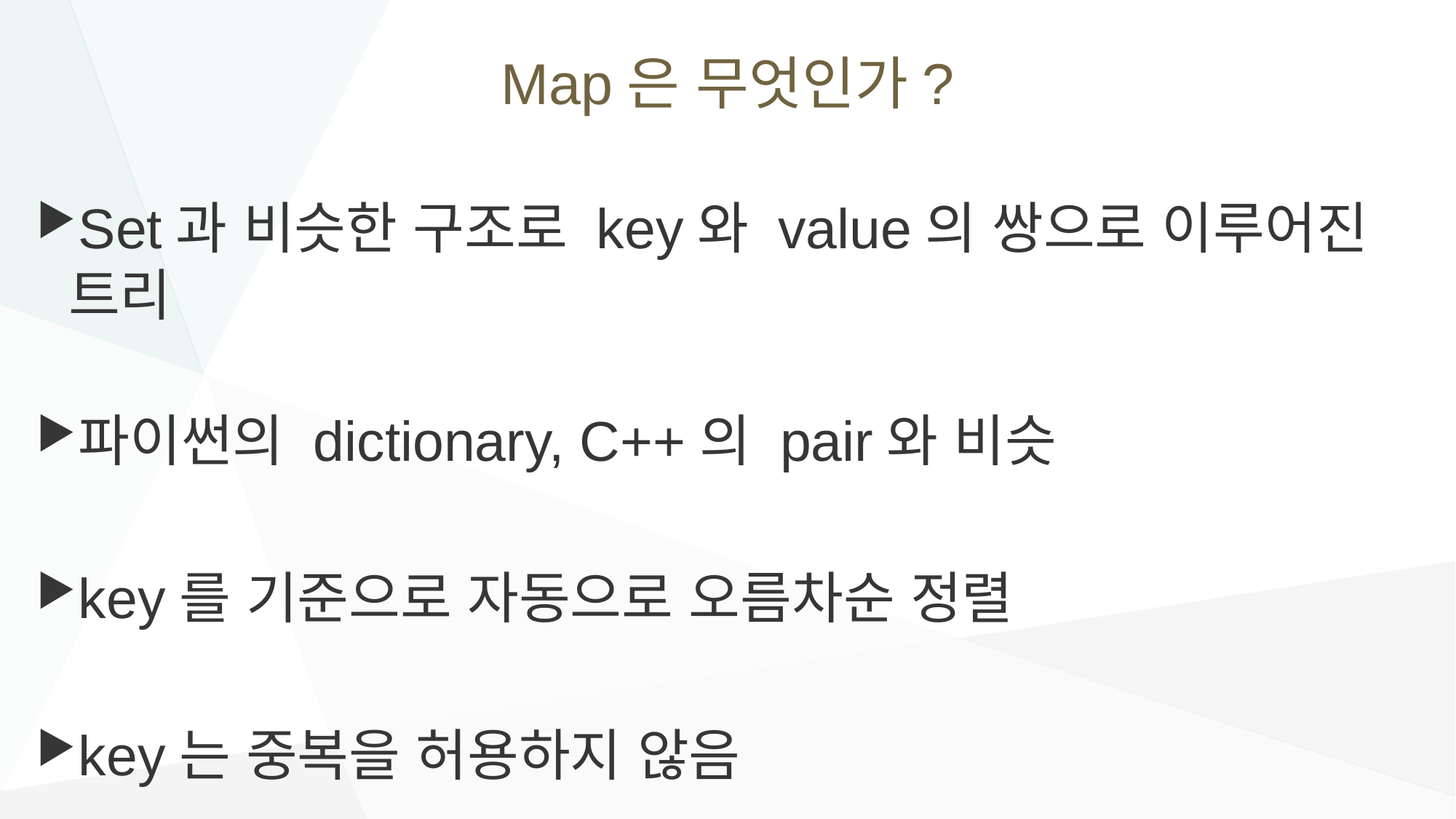

# Map은 무엇인가?
Set과 비슷한 구조로 key와 value의 쌍으로 이루어진 트리
파이썬의 dictionary, C++의 pair와 비슷

key를 기준으로 자동으로 오름차순 정렬

key는 중복을 허용하지 않음